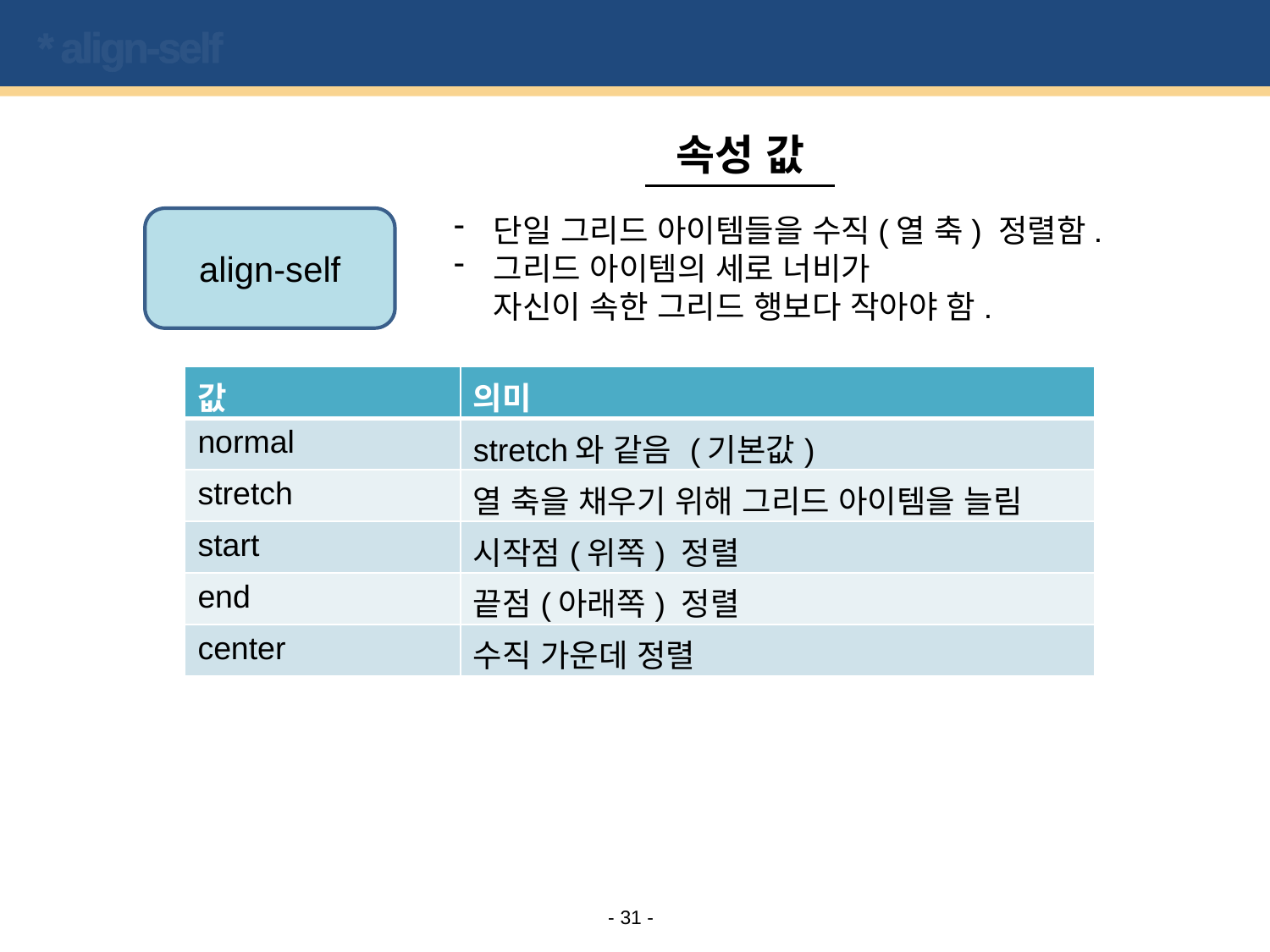

# * align-self
속성 값
단일 그리드 아이템들을 수직(열 축) 정렬함.
그리드 아이템의 세로 너비가
자신이 속한 그리드 행보다 작아야 함.
align-self
| 값 | 의미 |
| --- | --- |
| normal | stretch와 같음 (기본값) |
| stretch | 열 축을 채우기 위해 그리드 아이템을 늘림 |
| start | 시작점(위쪽) 정렬 |
| end | 끝점(아래쪽) 정렬 |
| center | 수직 가운데 정렬 |